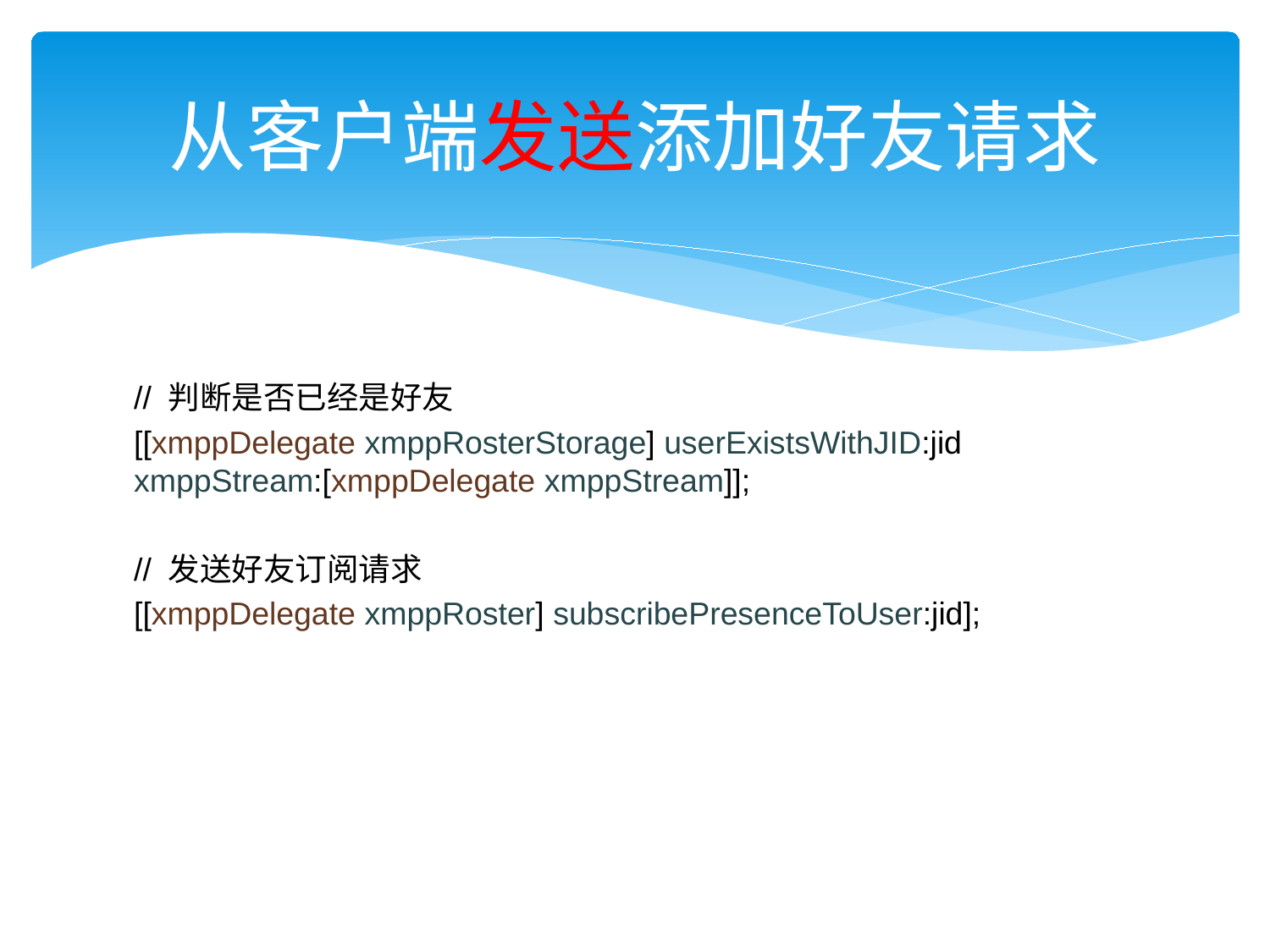

# 从客户端发送添加好友请求
// 判断是否已经是好友
[[xmppDelegate xmppRosterStorage] userExistsWithJID:jid xmppStream:[xmppDelegate xmppStream]];

// 发送好友订阅请求
[[xmppDelegate xmppRoster] subscribePresenceToUser:jid];